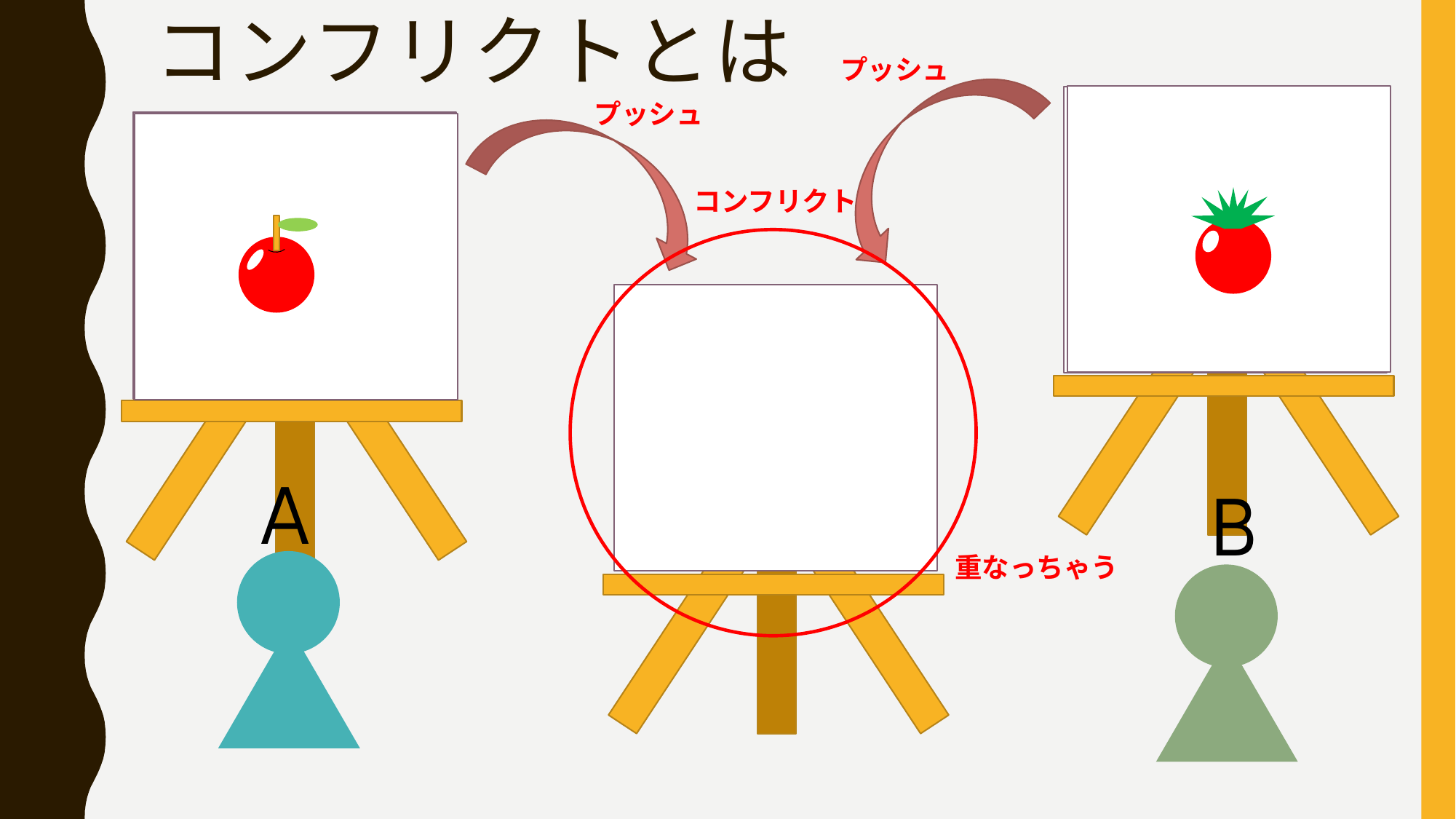

# コンフリクトとは

プッシュ

プッシュ

コンフリクト

A

B

重なっちゃう